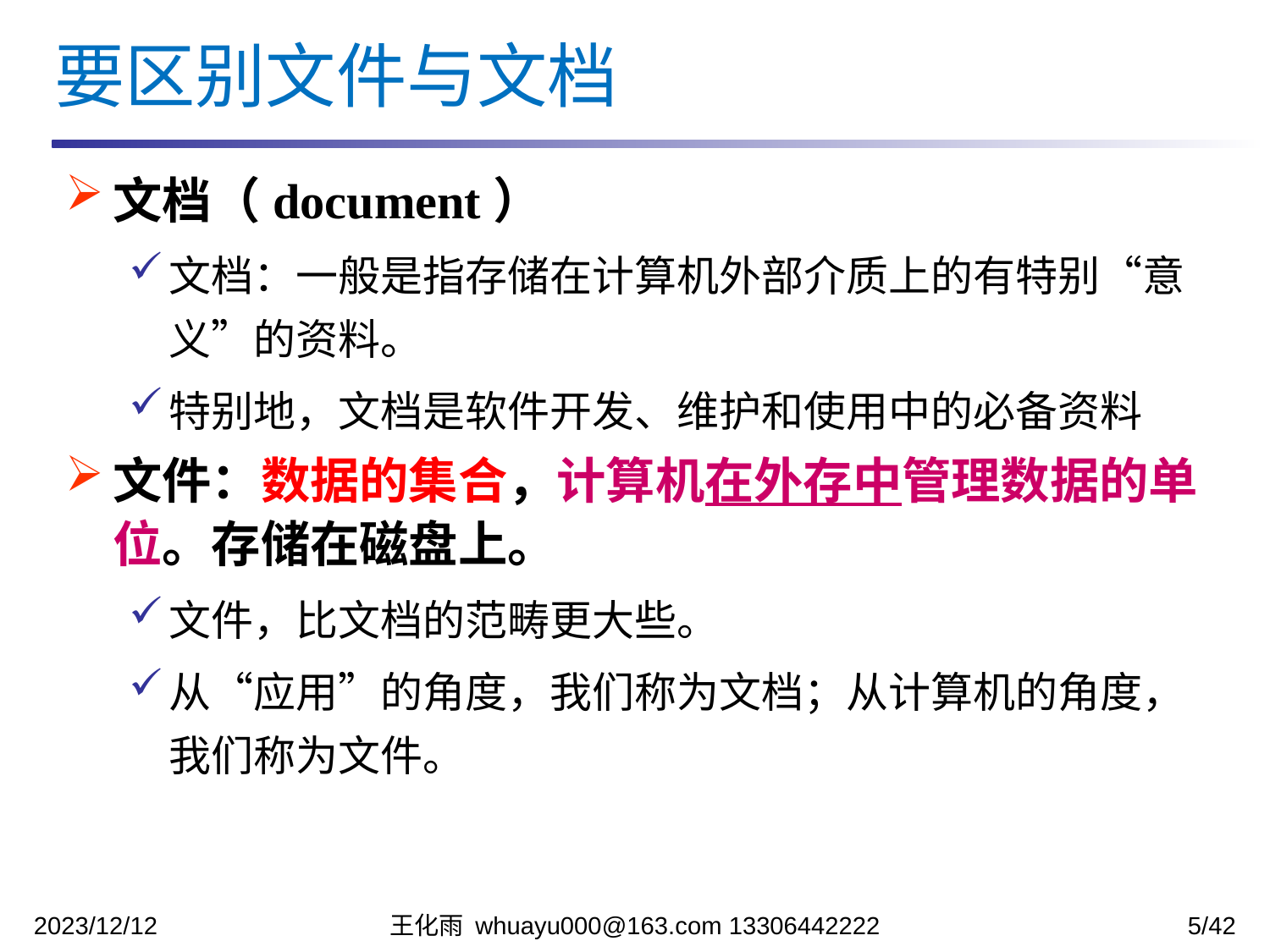

要区别文件与文档
文档（document）
文档：一般是指存储在计算机外部介质上的有特别“意义”的资料。
特别地，文档是软件开发、维护和使用中的必备资料
文件：数据的集合，计算机在外存中管理数据的单位。存储在磁盘上。
文件，比文档的范畴更大些。
从“应用”的角度，我们称为文档；从计算机的角度，我们称为文件。
2023/12/12
王化雨 whuayu000@163.com 13306442222
5/42